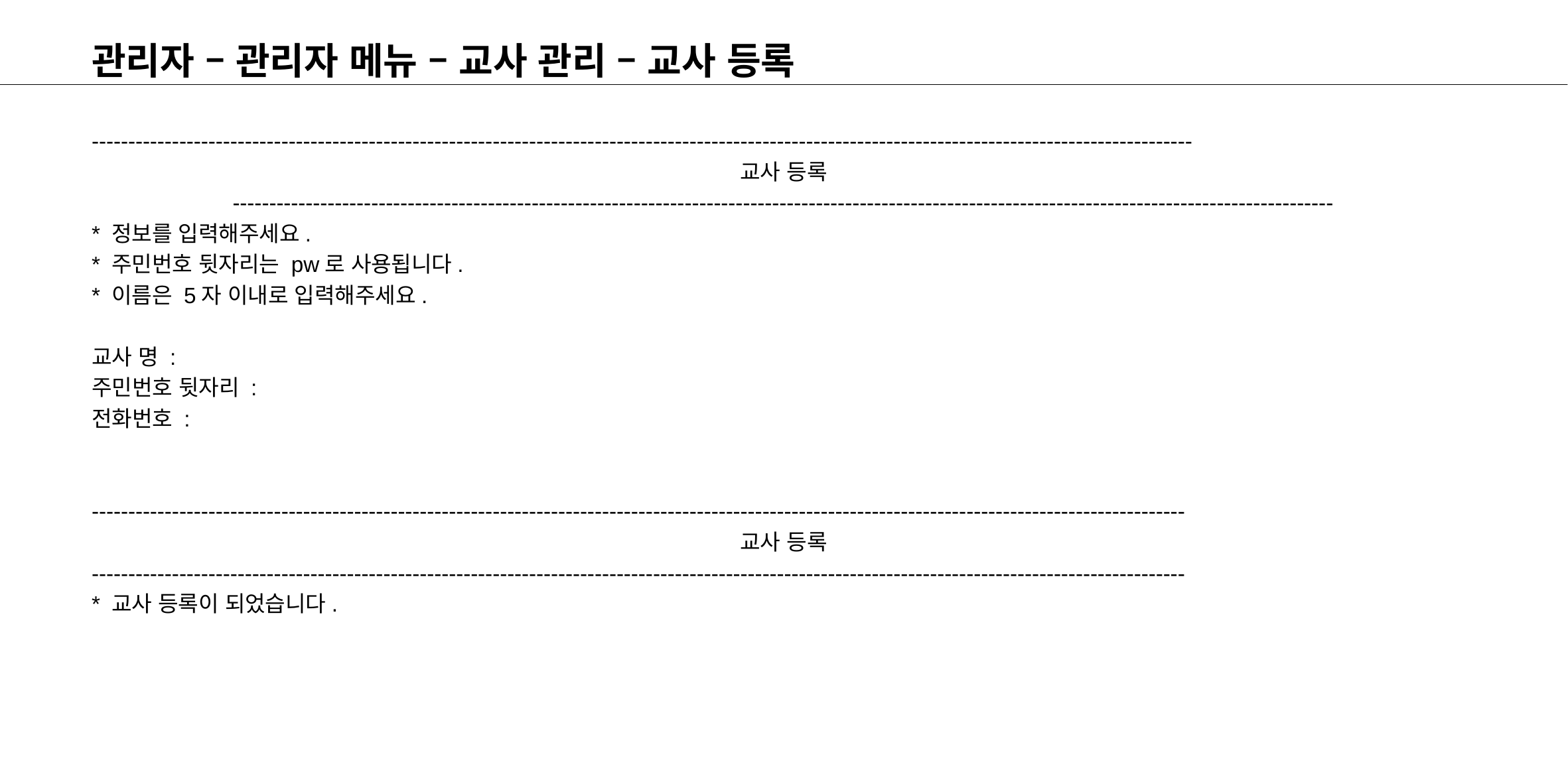

# 관리자 – 관리자 메뉴 – 교사 관리 – 교사 등록
-------------------------------------------------------------------------------------------------------------------------------------------------------
교사 등록
-------------------------------------------------------------------------------------------------------------------------------------------------------
* 정보를 입력해주세요.
* 주민번호 뒷자리는 pw로 사용됩니다.
* 이름은 5자 이내로 입력해주세요.

교사 명 :
주민번호 뒷자리 :
전화번호 :

------------------------------------------------------------------------------------------------------------------------------------------------------
교사 등록
------------------------------------------------------------------------------------------------------------------------------------------------------
* 교사 등록이 되었습니다.